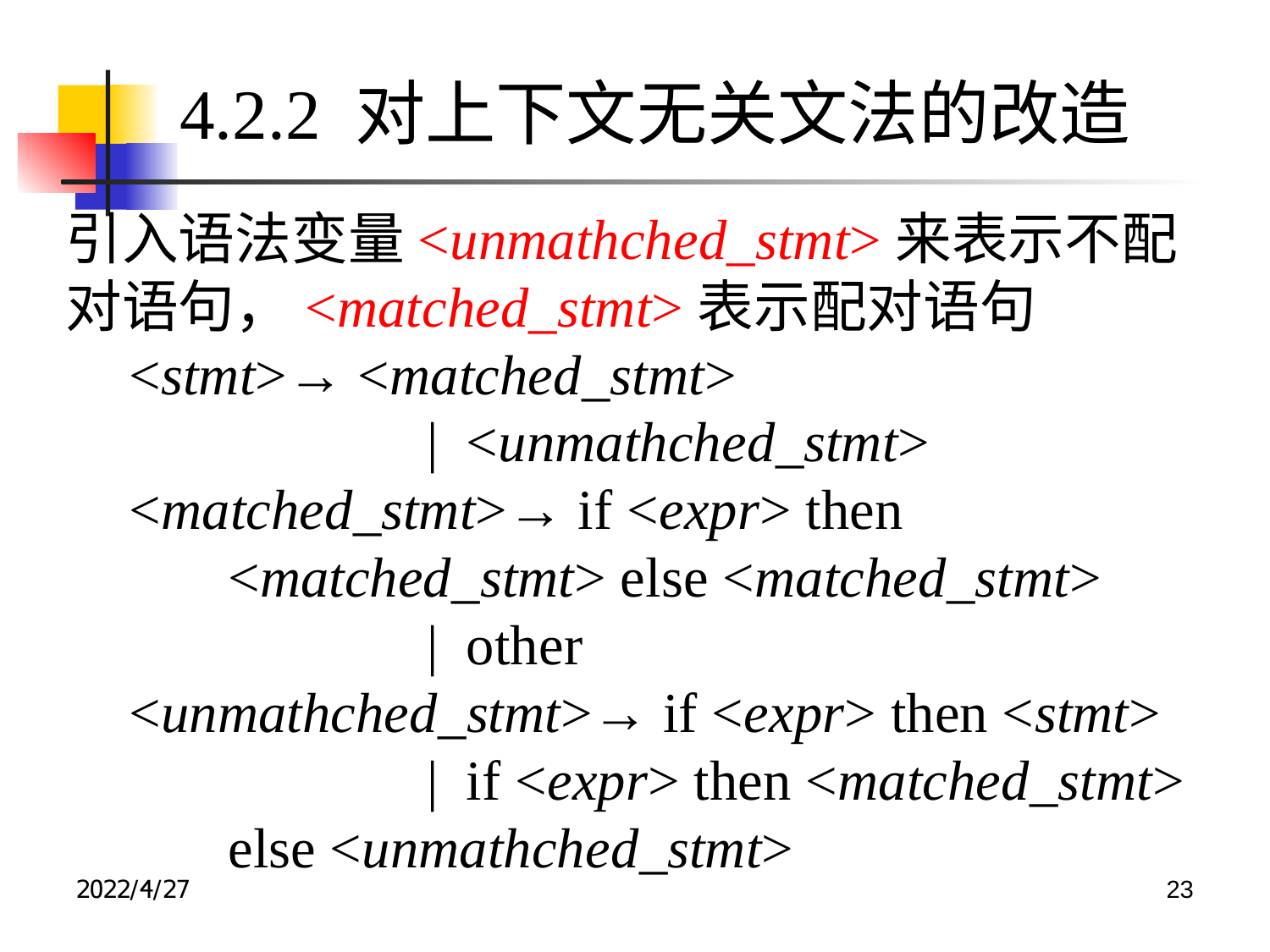

4.2.2 对上下文无关文法的改造
引入语法变量<unmathched_stmt>来表示不配
对语句，<matched_stmt>表示配对语句
<stmt>→ <matched_stmt>
                     |  <unmathched_stmt>
<matched_stmt>→ if <expr> then <matched_stmt> else <matched_stmt>
                     |  other
<unmathched_stmt>→ if <expr> then <stmt>
                     |  if <expr> then <matched_stmt> else <unmathched_stmt>
2022/4/27
23